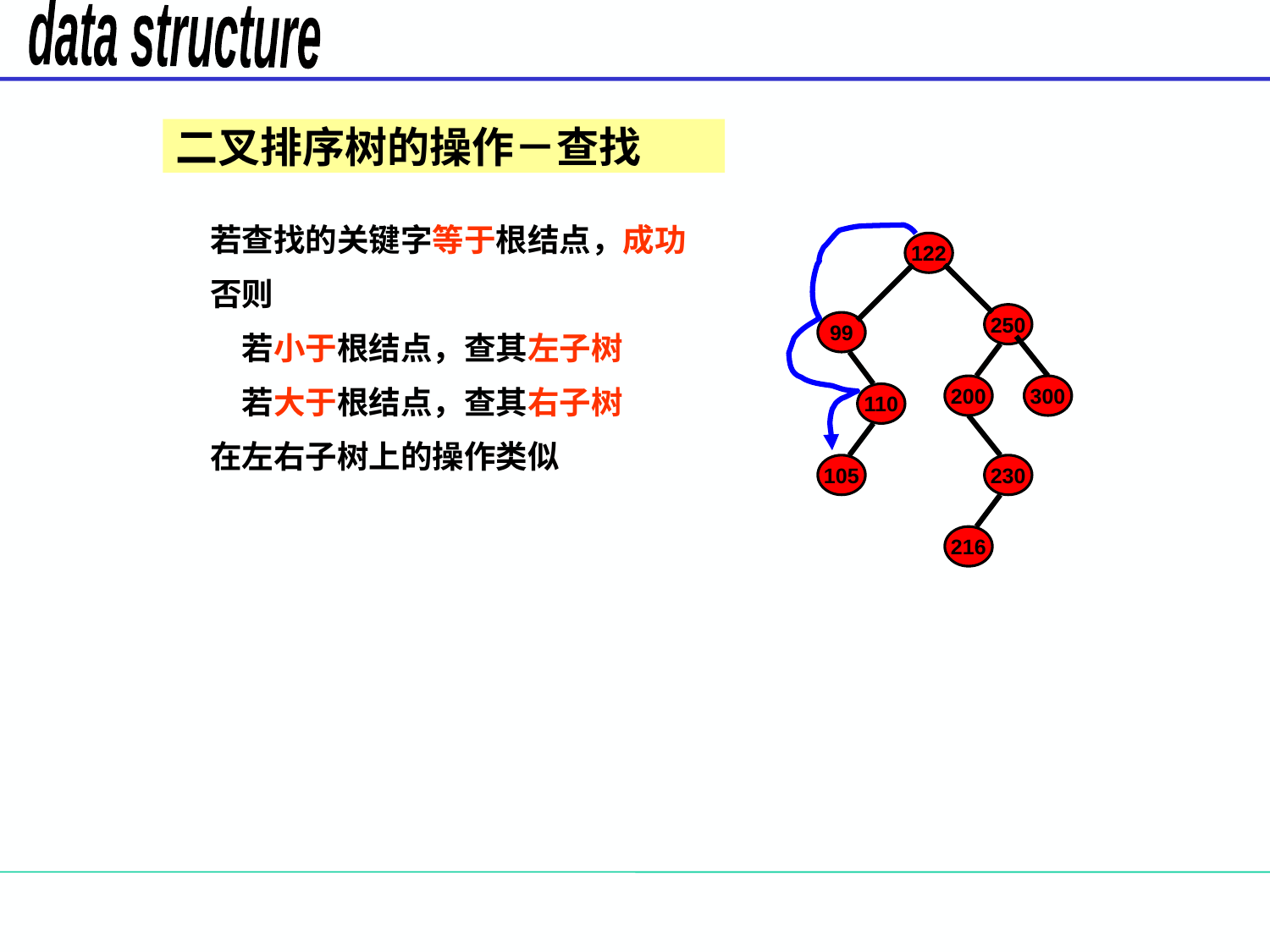

二叉排序树的操作－查找
若查找的关键字等于根结点，成功
否则
　若小于根结点，查其左子树
　若大于根结点，查其右子树
在左右子树上的操作类似

122

250
99

200
300
110

105
230

216